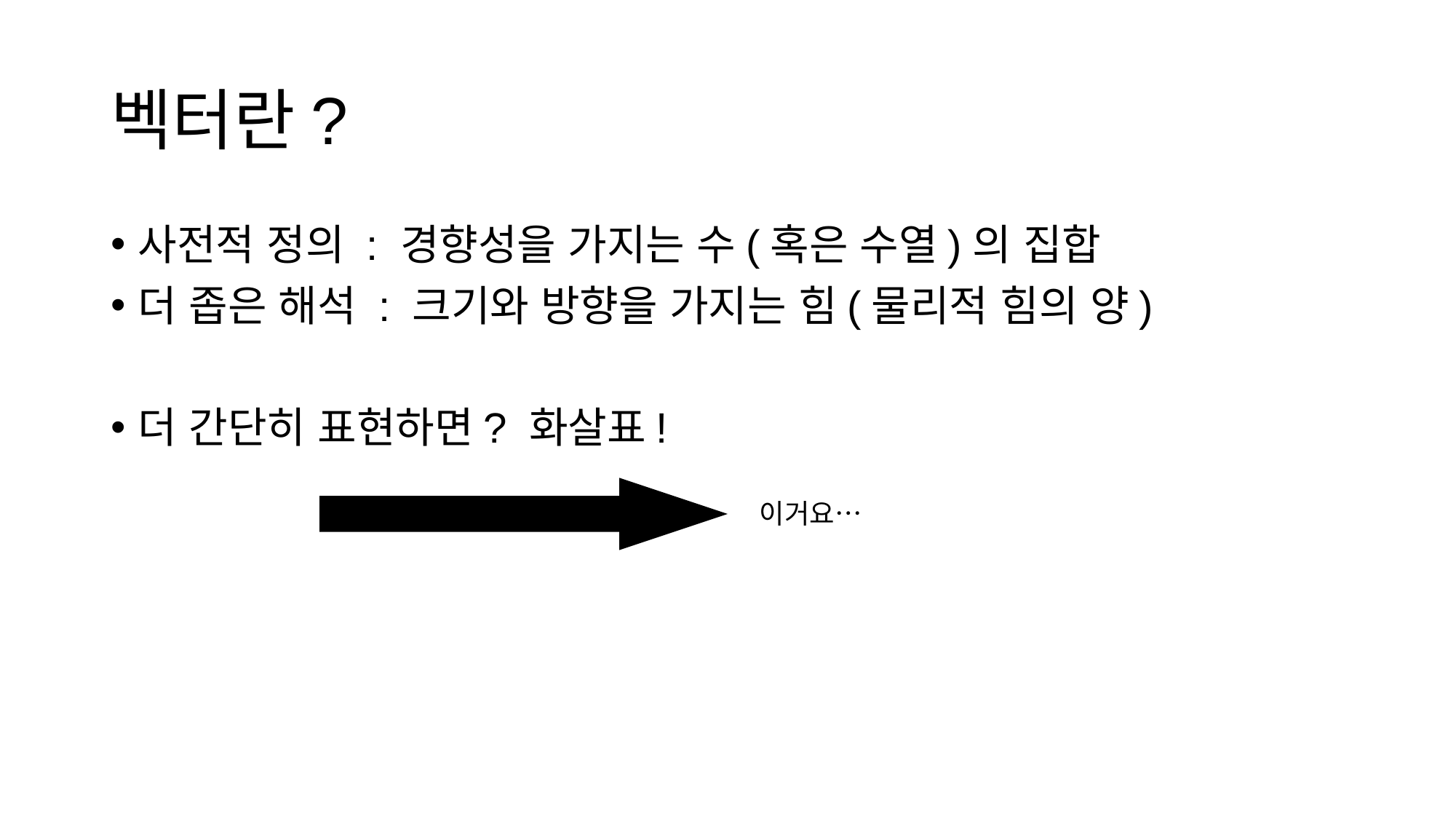

# 벡터란?
사전적 정의 : 경향성을 가지는 수(혹은 수열)의 집합
더 좁은 해석 : 크기와 방향을 가지는 힘(물리적 힘의 양)

더 간단히 표현하면? 화살표!

이거요…